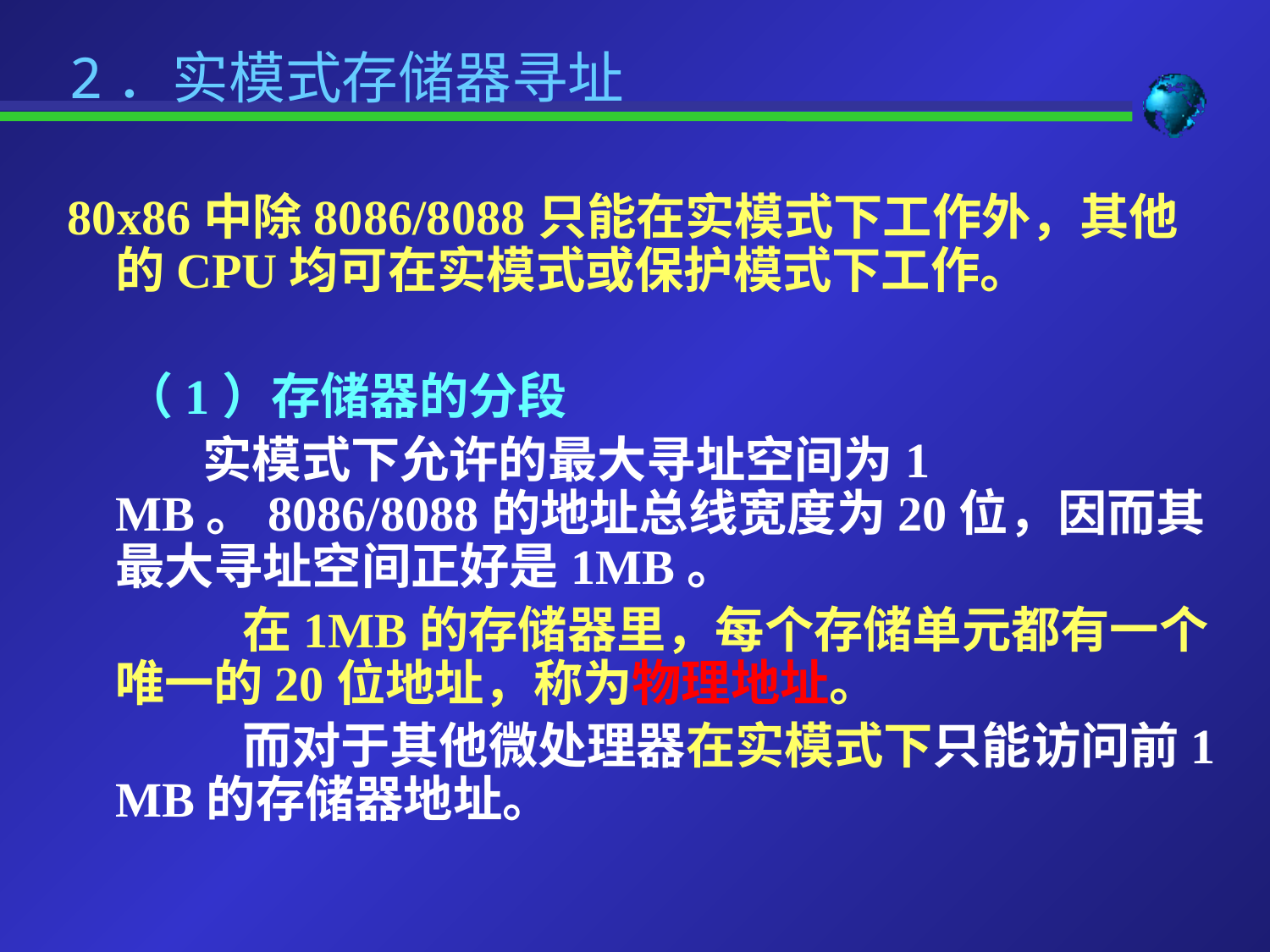

2．实模式存储器寻址
80x86中除8086/8088只能在实模式下工作外，其他的CPU均可在实模式或保护模式下工作。

    （1）存储器的分段
           实模式下允许的最大寻址空间为1 MB。8086/8088的地址总线宽度为20位，因而其最大寻址空间正好是1MB。
		在1MB的存储器里，每个存储单元都有一个唯一的20位地址，称为物理地址。
		而对于其他微处理器在实模式下只能访问前1 MB的存储器地址。
57